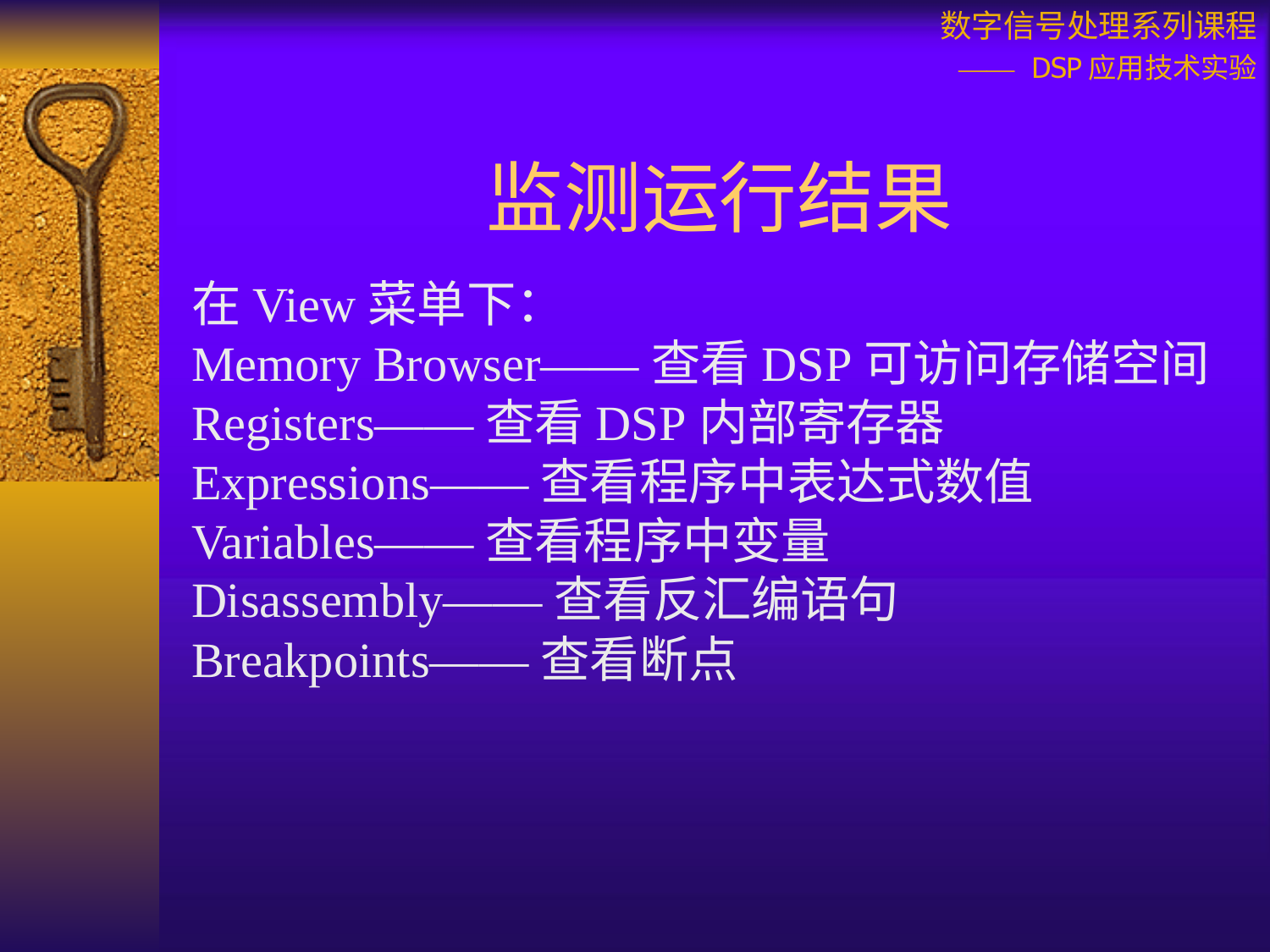

# 监测运行结果
在View菜单下：
Memory Browser——查看DSP可访问存储空间
Registers——查看DSP内部寄存器
Expressions——查看程序中表达式数值
Variables——查看程序中变量
Disassembly——查看反汇编语句
Breakpoints——查看断点